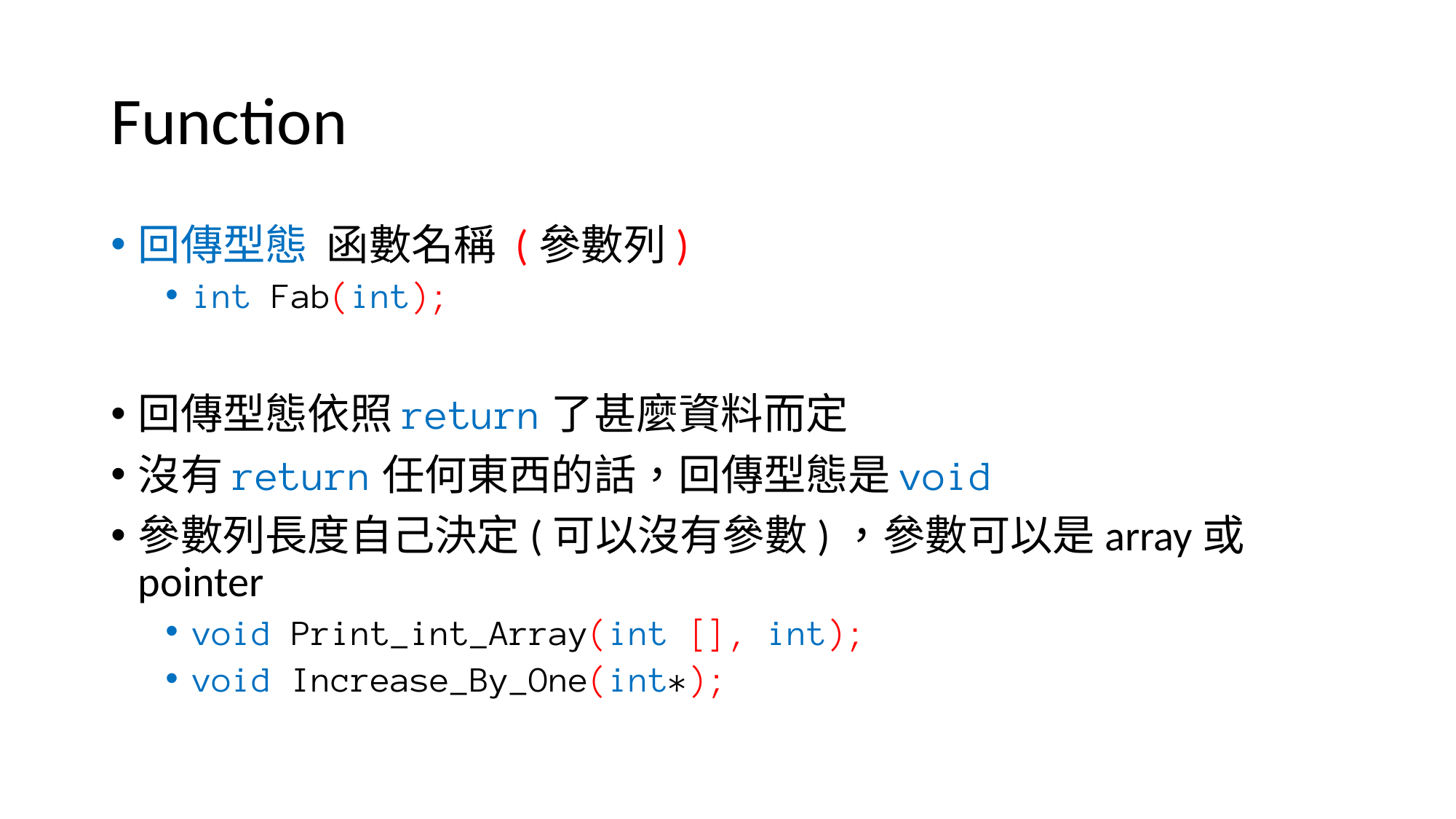

# Function
回傳型態  函數名稱 (參數列)
int Fab(int);

回傳型態依照return了甚麼資料而定
沒有return任何東西的話，回傳型態是void
參數列長度自己決定(可以沒有參數)，參數可以是array或pointer
void Print_int_Array(int [], int);
void Increase_By_One(int*);